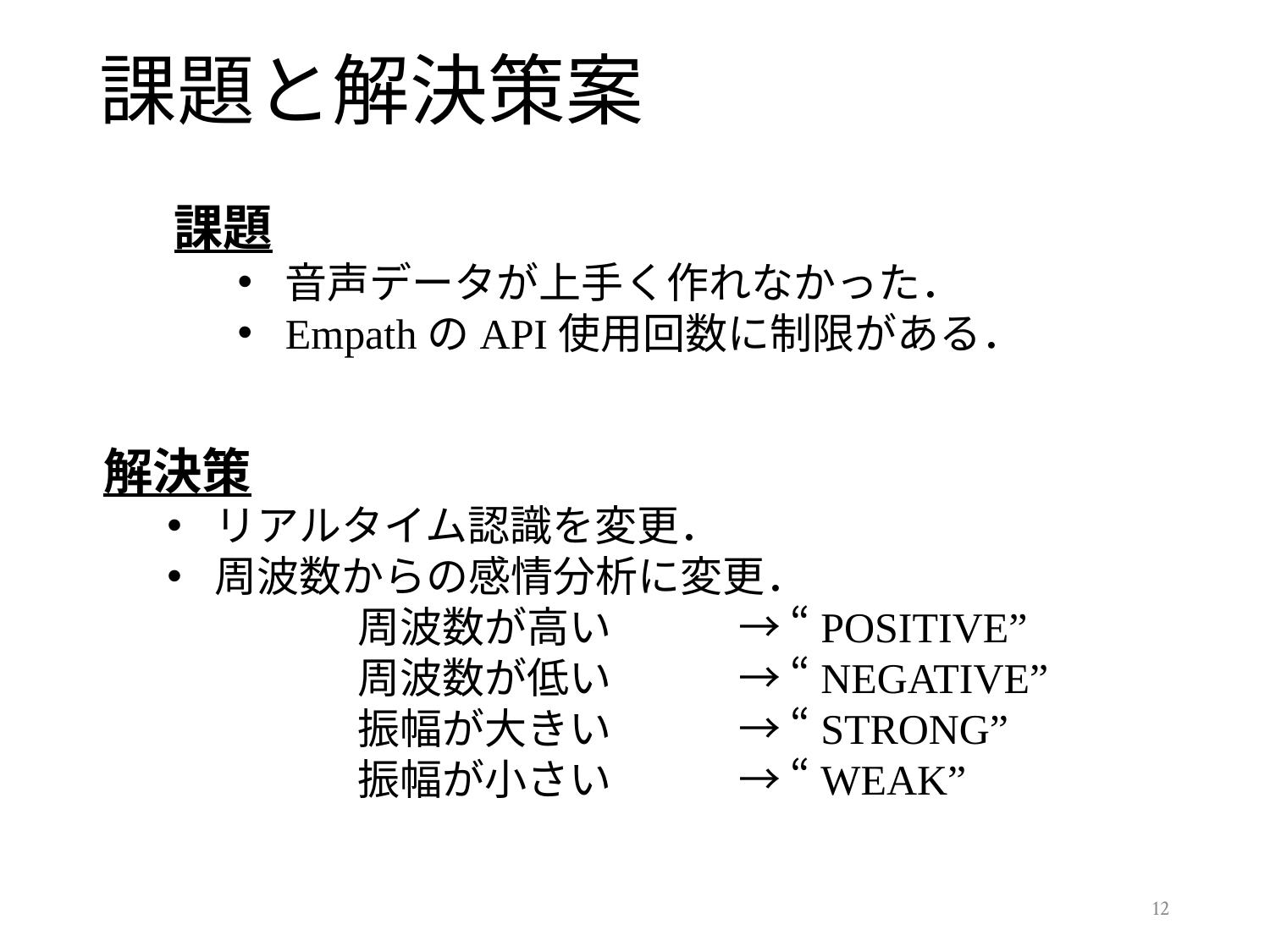

課題と解決策案
課題
音声データが上手く作れなかった．
EmpathのAPI使用回数に制限がある．
解決策
リアルタイム認識を変更．
周波数からの感情分析に変更．
	周波数が高い	→ “POSITIVE”
	周波数が低い	→ “NEGATIVE”
	振幅が大きい	→ “STRONG”
	振幅が小さい	→ “WEAK”
12